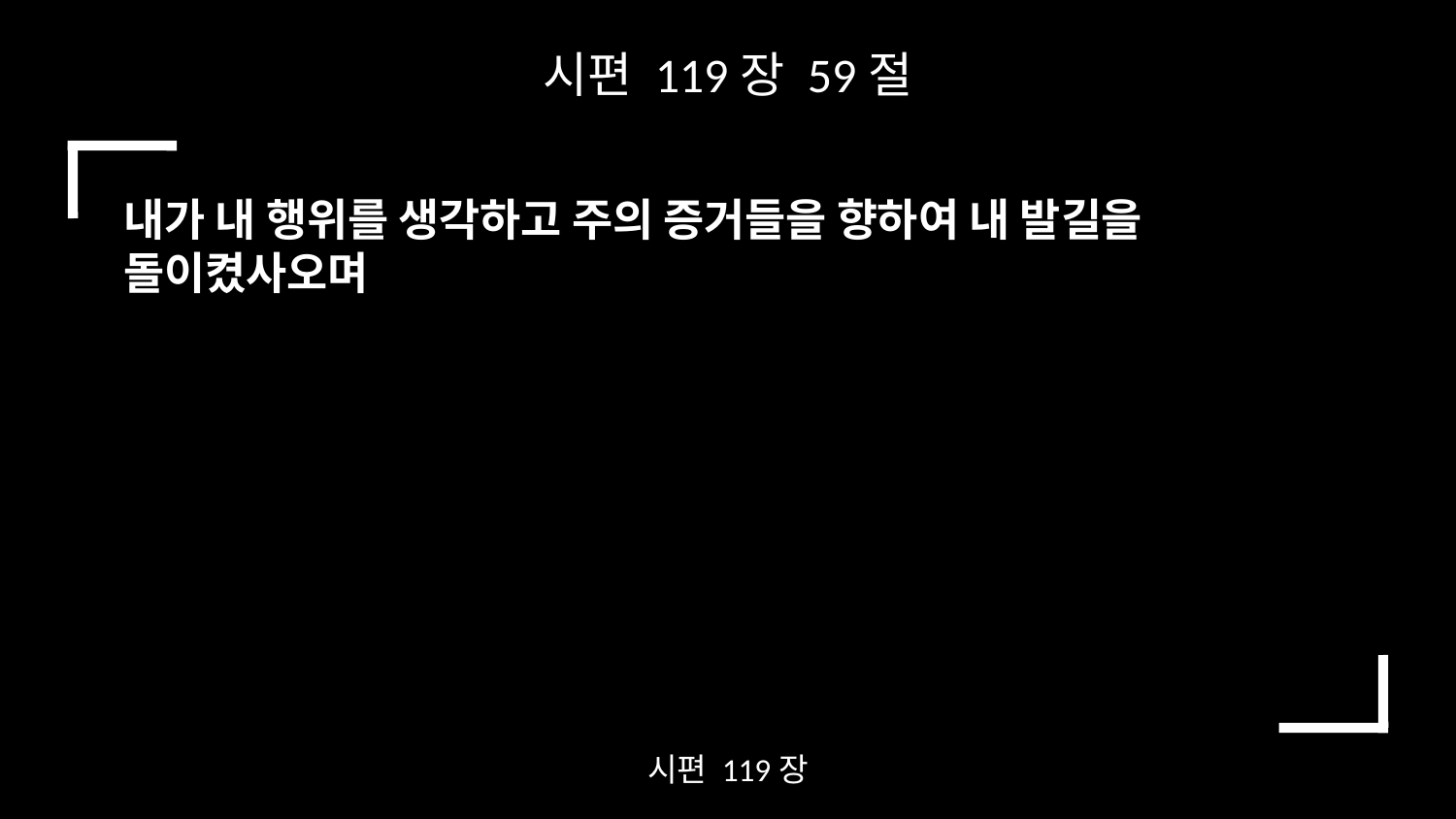

시편 119장 59절

내가 내 행위를 생각하고 주의 증거들을 향하여 내 발길을 돌이켰사오며

시편 119장